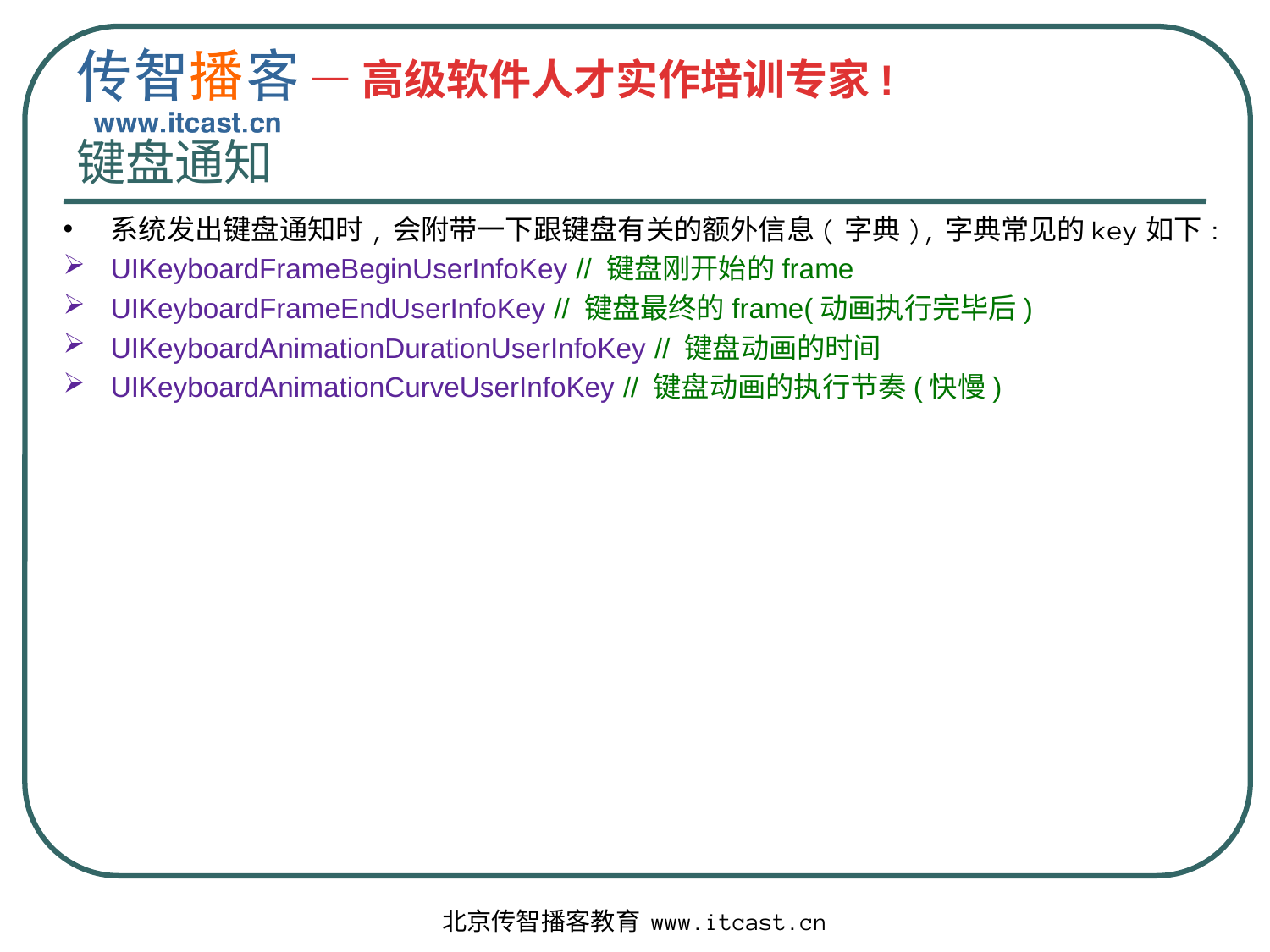

# 键盘通知
系统发出键盘通知时,会附带一下跟键盘有关的额外信息(字典),字典常见的key如下:
UIKeyboardFrameBeginUserInfoKey // 键盘刚开始的frame
UIKeyboardFrameEndUserInfoKey // 键盘最终的frame(动画执行完毕后)
UIKeyboardAnimationDurationUserInfoKey // 键盘动画的时间
UIKeyboardAnimationCurveUserInfoKey // 键盘动画的执行节奏(快慢)